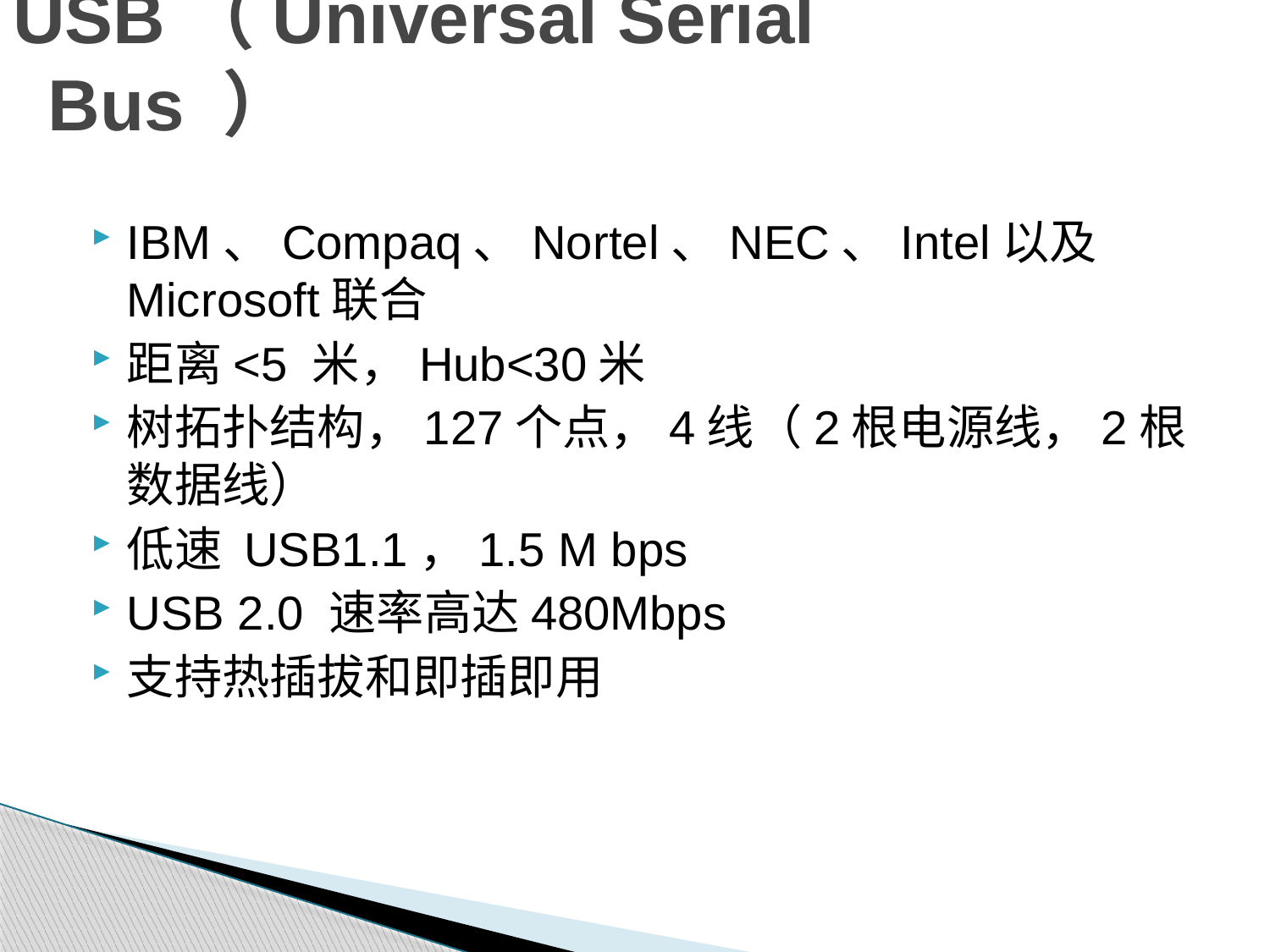

# USB（Universal Serial Bus ）
IBM、Compaq、Nortel、NEC、Intel以及Microsoft联合
距离<5 米，Hub<30米
树拓扑结构，127个点，4线（2根电源线，2根数据线）
低速 USB1.1，1.5 M bps
USB 2.0 速率高达480Mbps
支持热插拔和即插即用